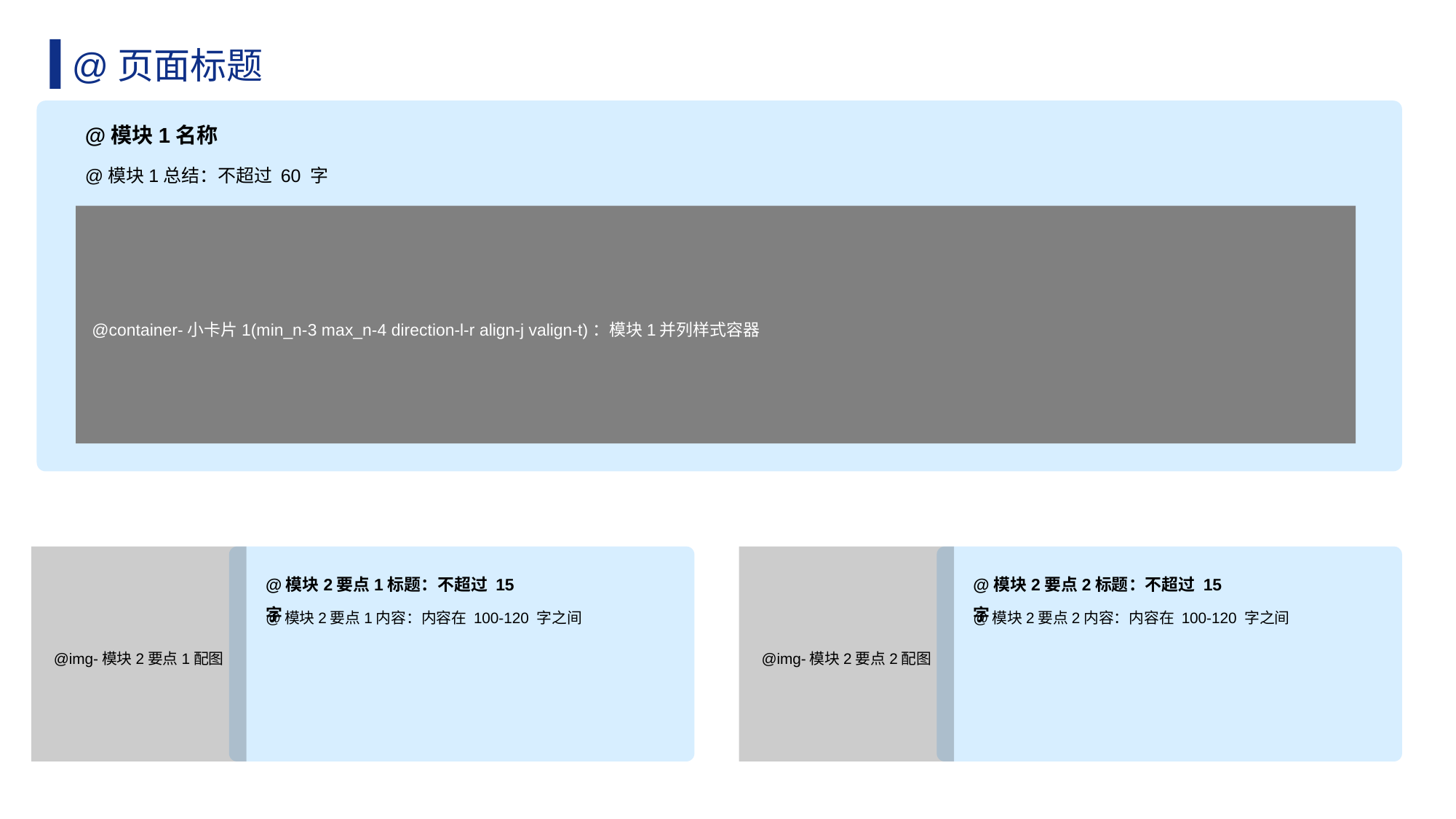

# @页面标题

@模块1名称
@模块1总结：不超过 60 字
@container-小卡片1(min_n-3 max_n-4 direction-l-r align-j valign-t)：模块1并列样式容器
@模块2名称
@img-模块2要点1配图

@img-模块2要点2配图

@模块2要点1标题：不超过 15 字
@模块2要点2标题：不超过 15 字
@模块2要点1内容：内容在 100-120 字之间
@模块2要点2内容：内容在 100-120 字之间